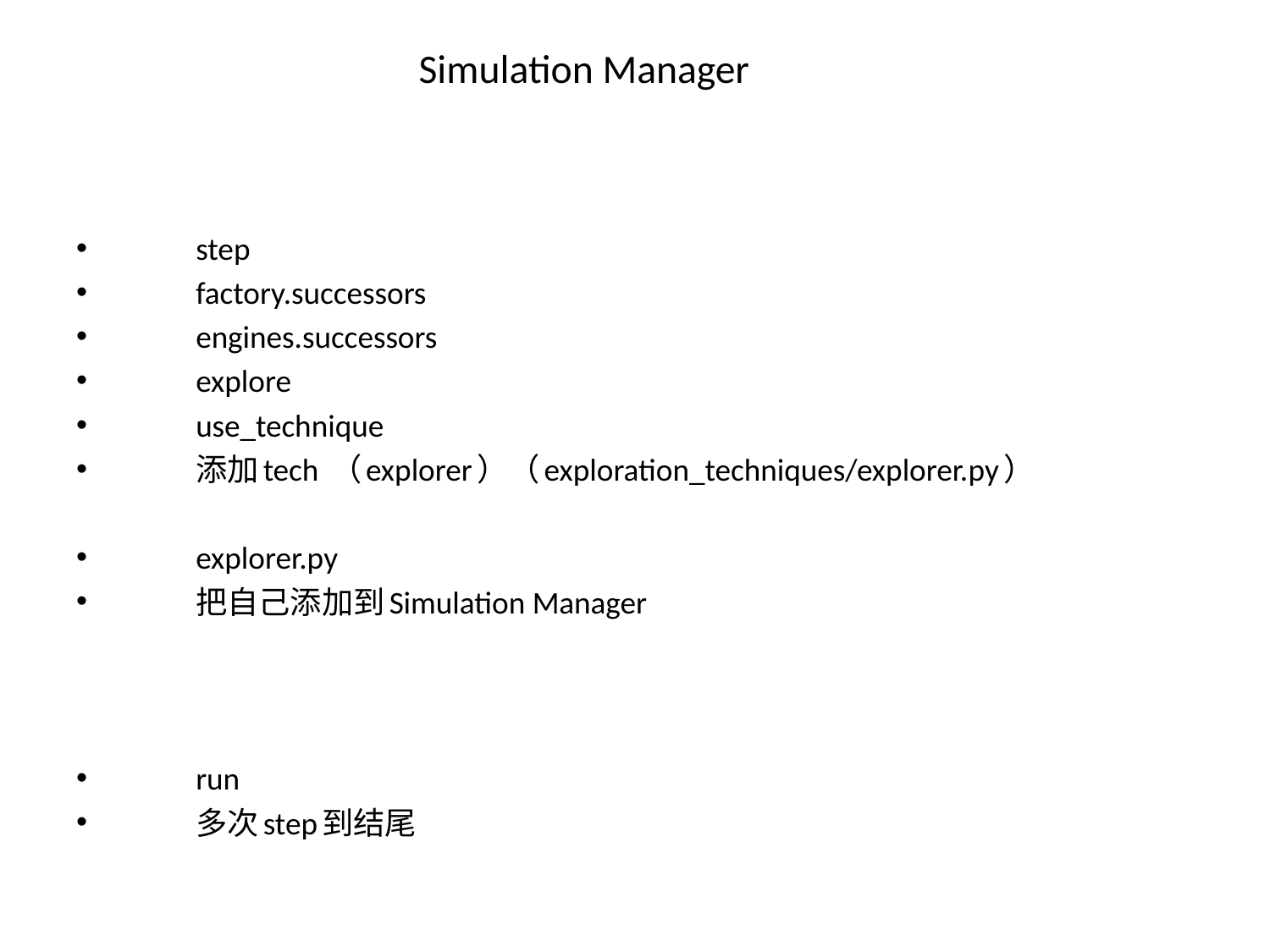

# Simulation Manager
	step
			factory.successors
				engines.successors
	explore
		use_technique
		添加tech （explorer）（exploration_techniques/explorer.py）

		explorer.py
			把自己添加到Simulation Manager

	run
		多次step到结尾